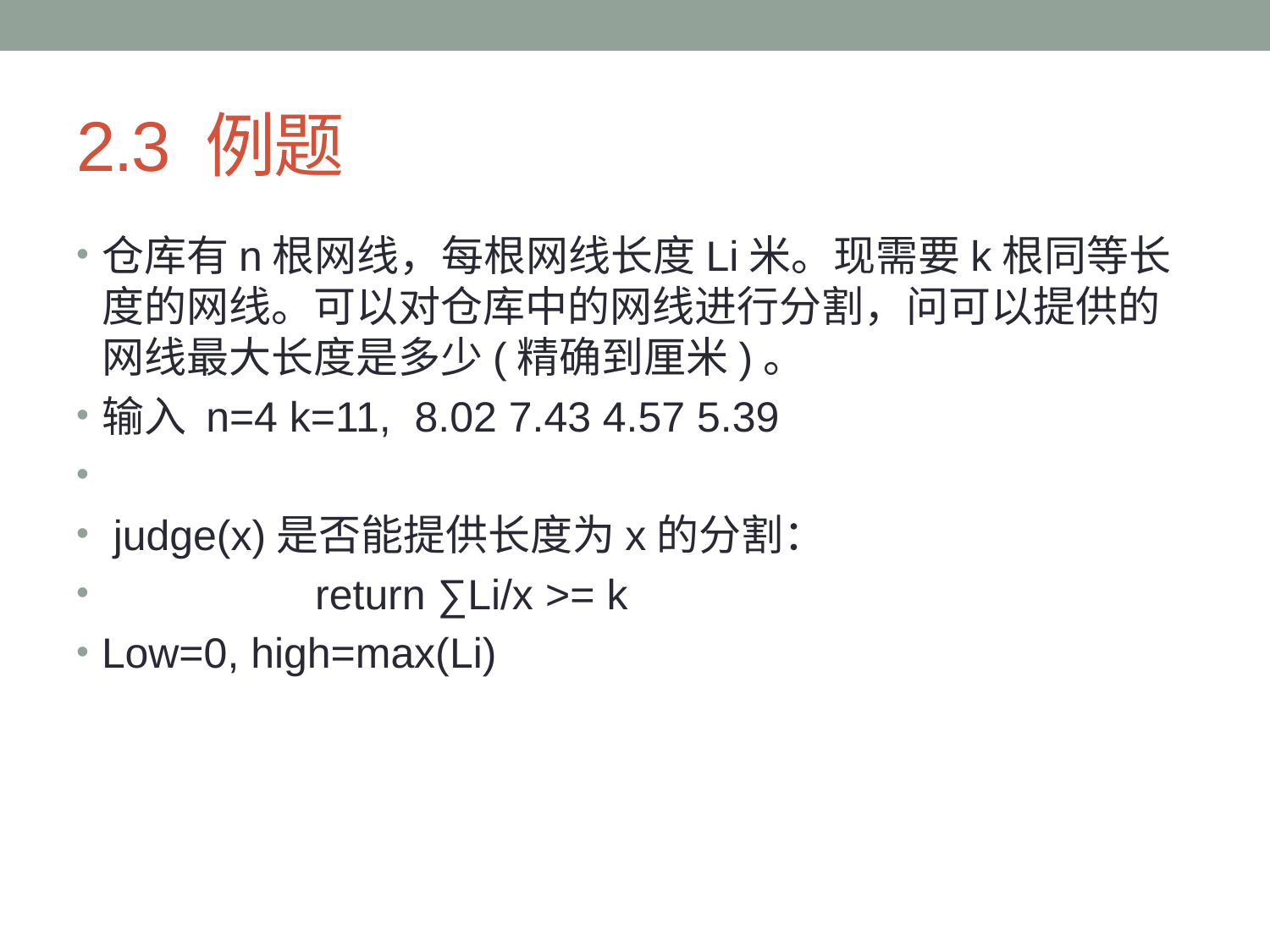

# 2.3 例题
仓库有n根网线，每根网线长度Li米。现需要k根同等长度的网线。可以对仓库中的网线进行分割，问可以提供的网线最大长度是多少(精确到厘米)。
输入 n=4 k=11,  8.02 7.43 4.57 5.39

 judge(x)是否能提供长度为x的分割：
                  return ∑Li/x >= k
Low=0, high=max(Li)